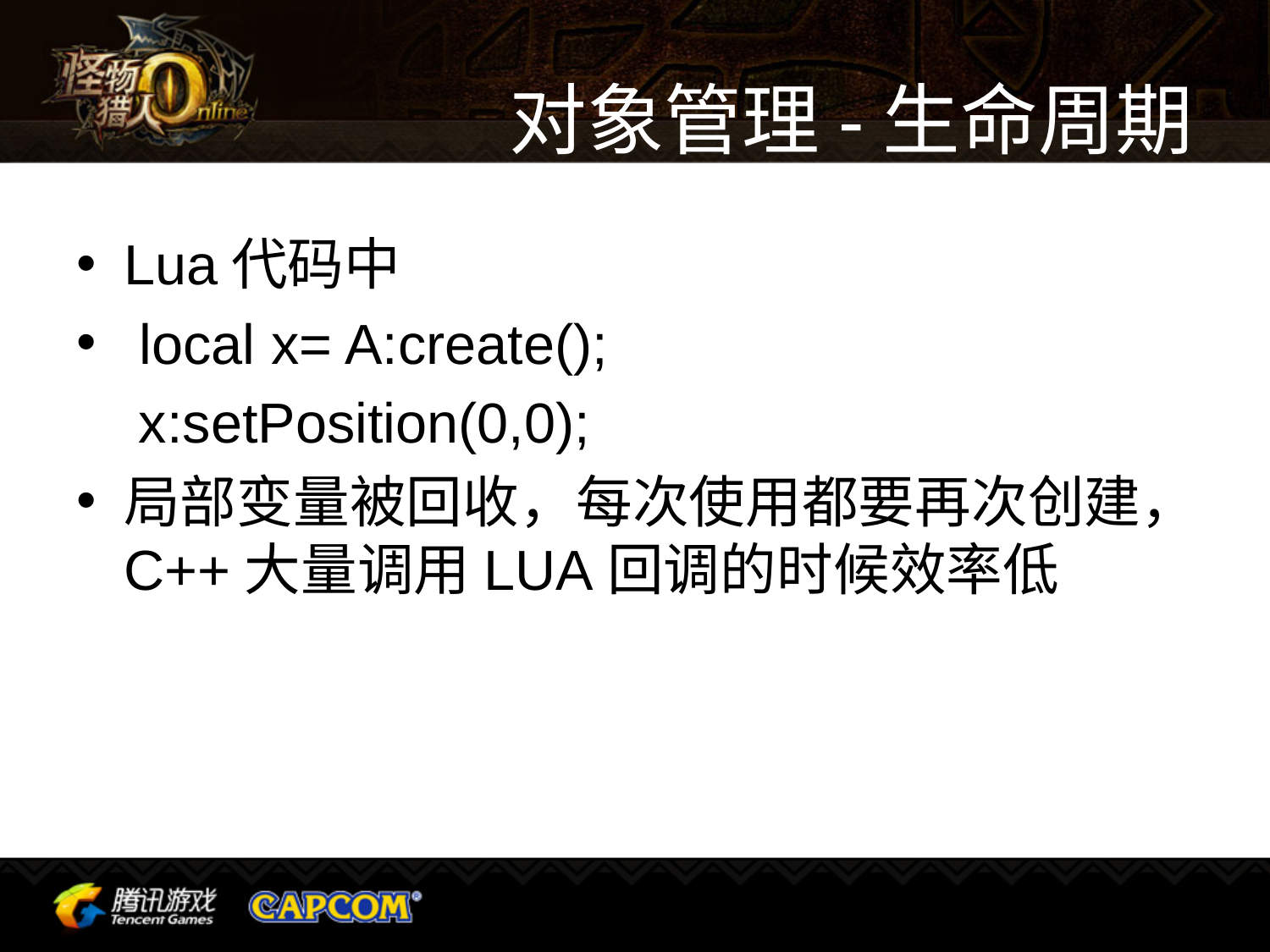

# 对象管理-生命周期
Lua代码中
 local x= A:create();
    x:setPosition(0,0);
局部变量被回收，每次使用都要再次创建，C++大量调用LUA回调的时候效率低